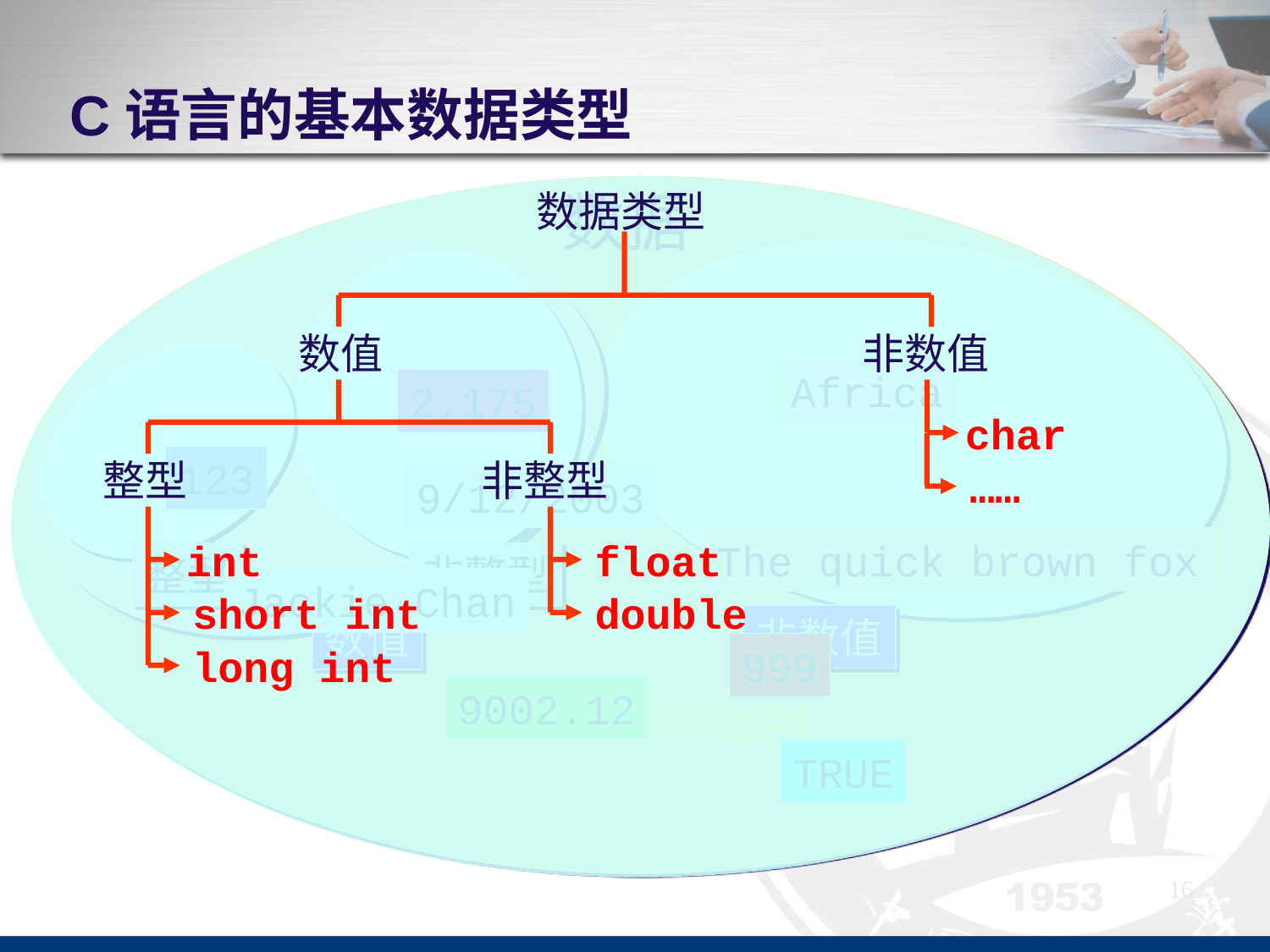

# C语言的基本数据类型

数据
数据类型

数值
非数值

Africa
2.175

char

123
整型
非整型
……
9/12/2003

int
float
The quick brown fox
整型
非整型

Jackie Chan
short int
double
非数值
数值

long int
999

9002.12
数据属于不同类别
TRUE
16